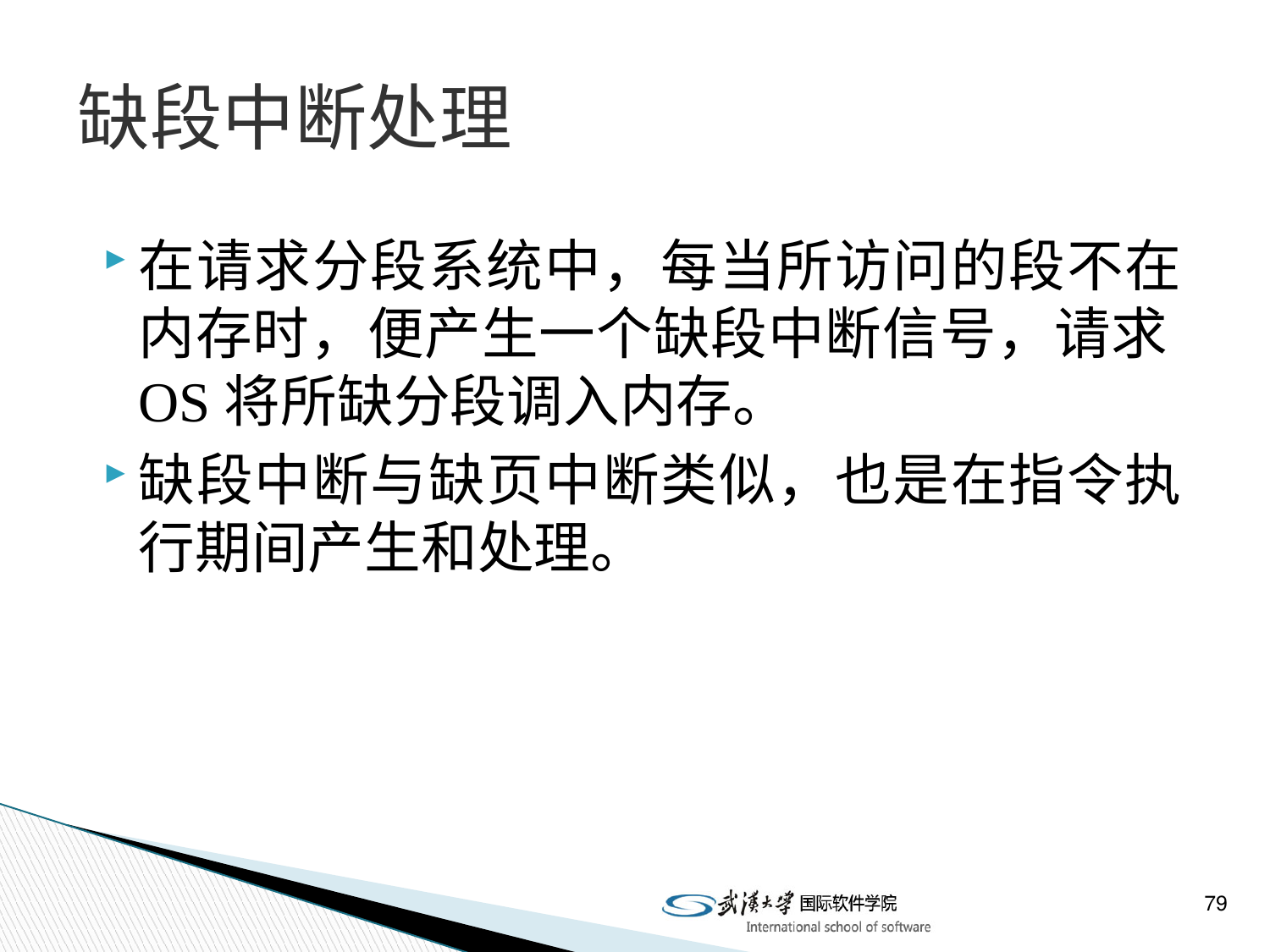

# 缺段中断处理
在请求分段系统中，每当所访问的段不在内存时，便产生一个缺段中断信号，请求OS将所缺分段调入内存。
缺段中断与缺页中断类似，也是在指令执行期间产生和处理。